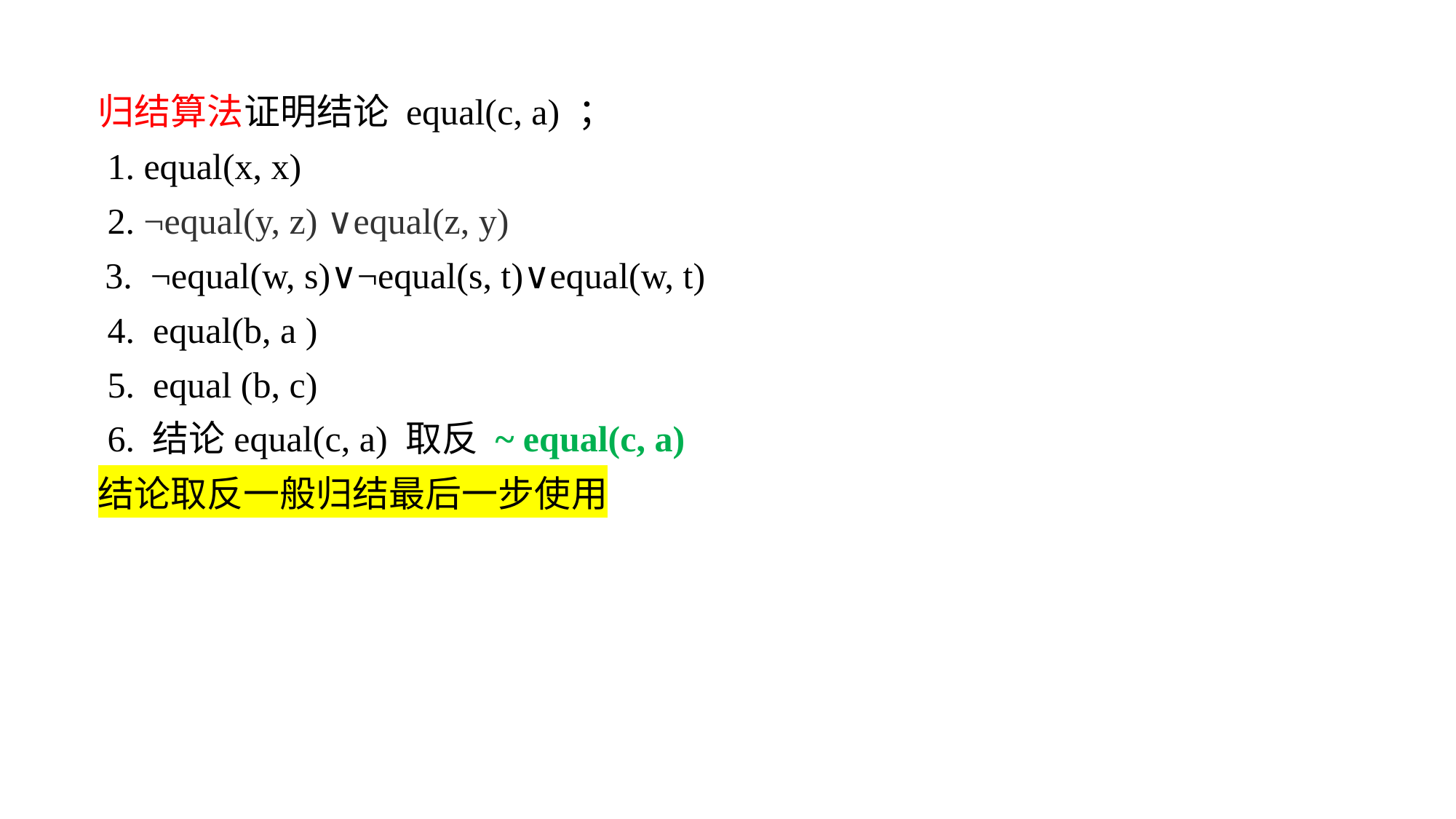

归结算法证明结论 equal(c, a) ；
 1. equal(x, x)
 2. ¬equal(y, z) ∨equal(z, y)
 3.  ¬equal(w, s)∨¬equal(s, t)∨equal(w, t)
 4.  equal(b, a )
 5.  equal (b, c)
 6. 结论equal(c, a) 取反 ~ equal(c, a)
结论取反一般归结最后一步使用